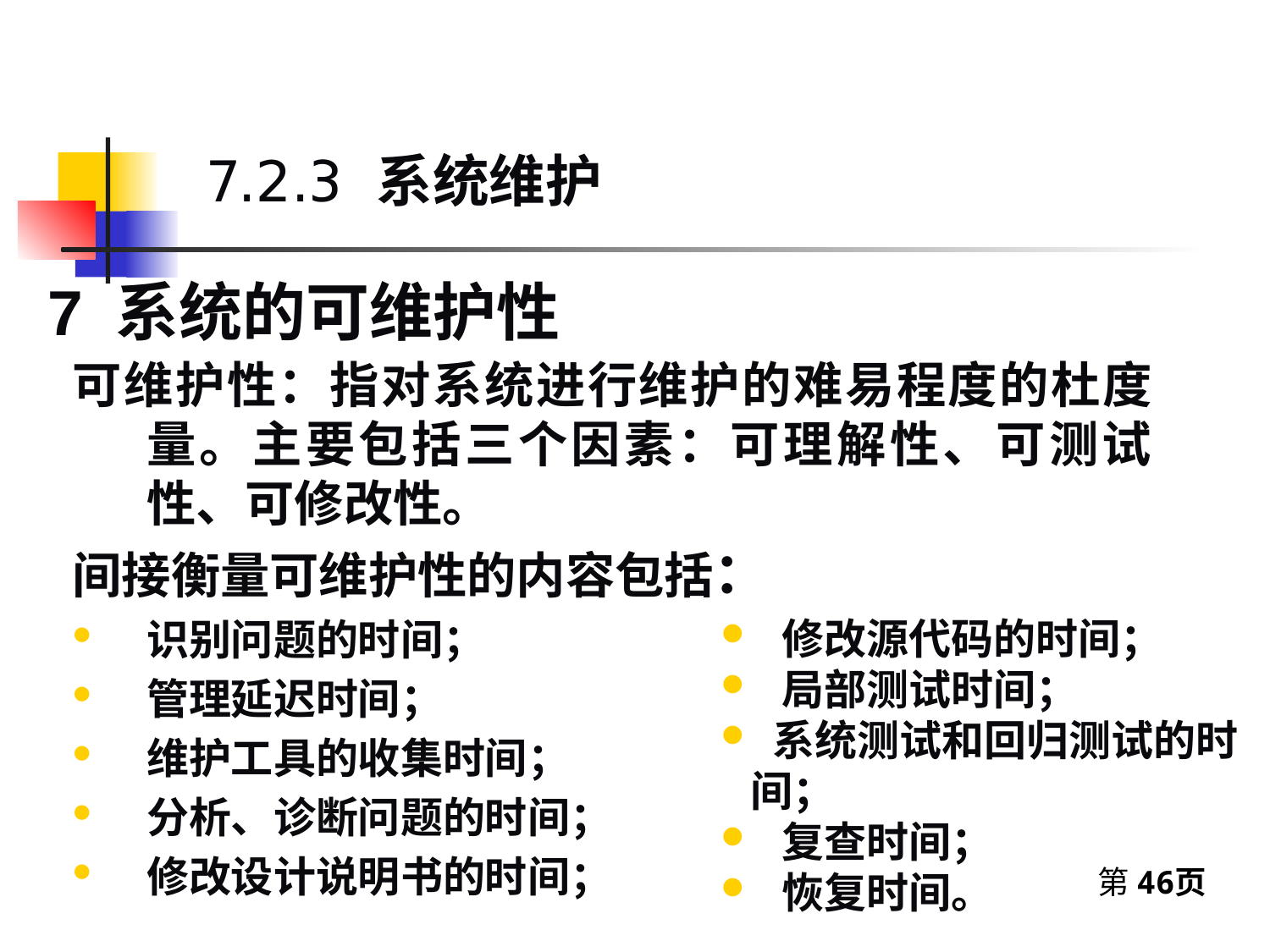

7.2.3 系统维护
7 系统的可维护性
可维护性：指对系统进行维护的难易程度的杜度量。主要包括三个因素：可理解性、可测试性、可修改性。
间接衡量可维护性的内容包括：
识别问题的时间；
管理延迟时间；
维护工具的收集时间；
分析、诊断问题的时间；
修改设计说明书的时间；
  修改源代码的时间；
  局部测试时间；
 系统测试和回归测试的时间；
  复查时间；
  恢复时间。